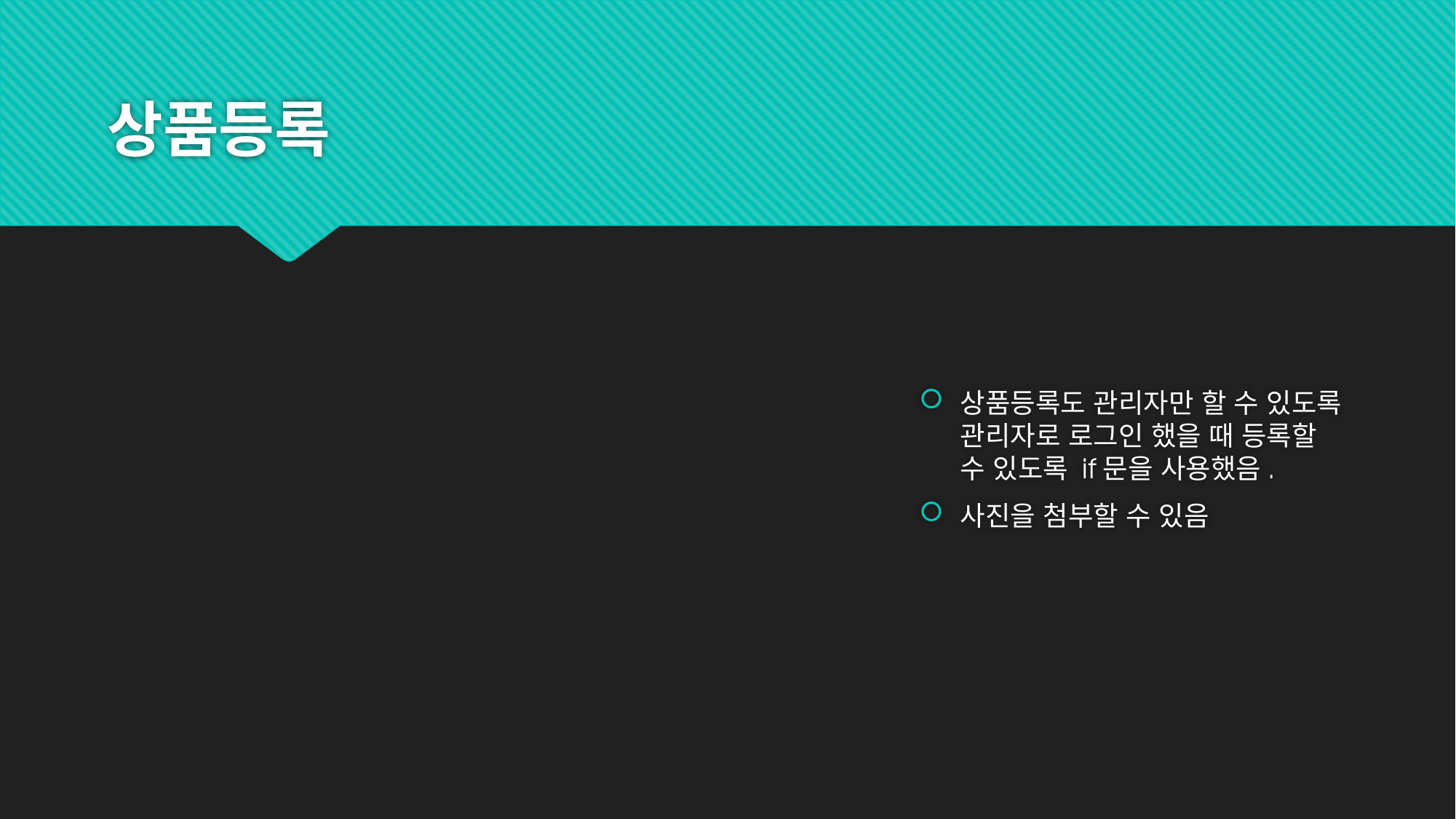

# 상품등록
상품등록도 관리자만 할 수 있도록 관리자로 로그인 했을 때 등록할 수 있도록 if문을 사용했음.
사진을 첨부할 수 있음